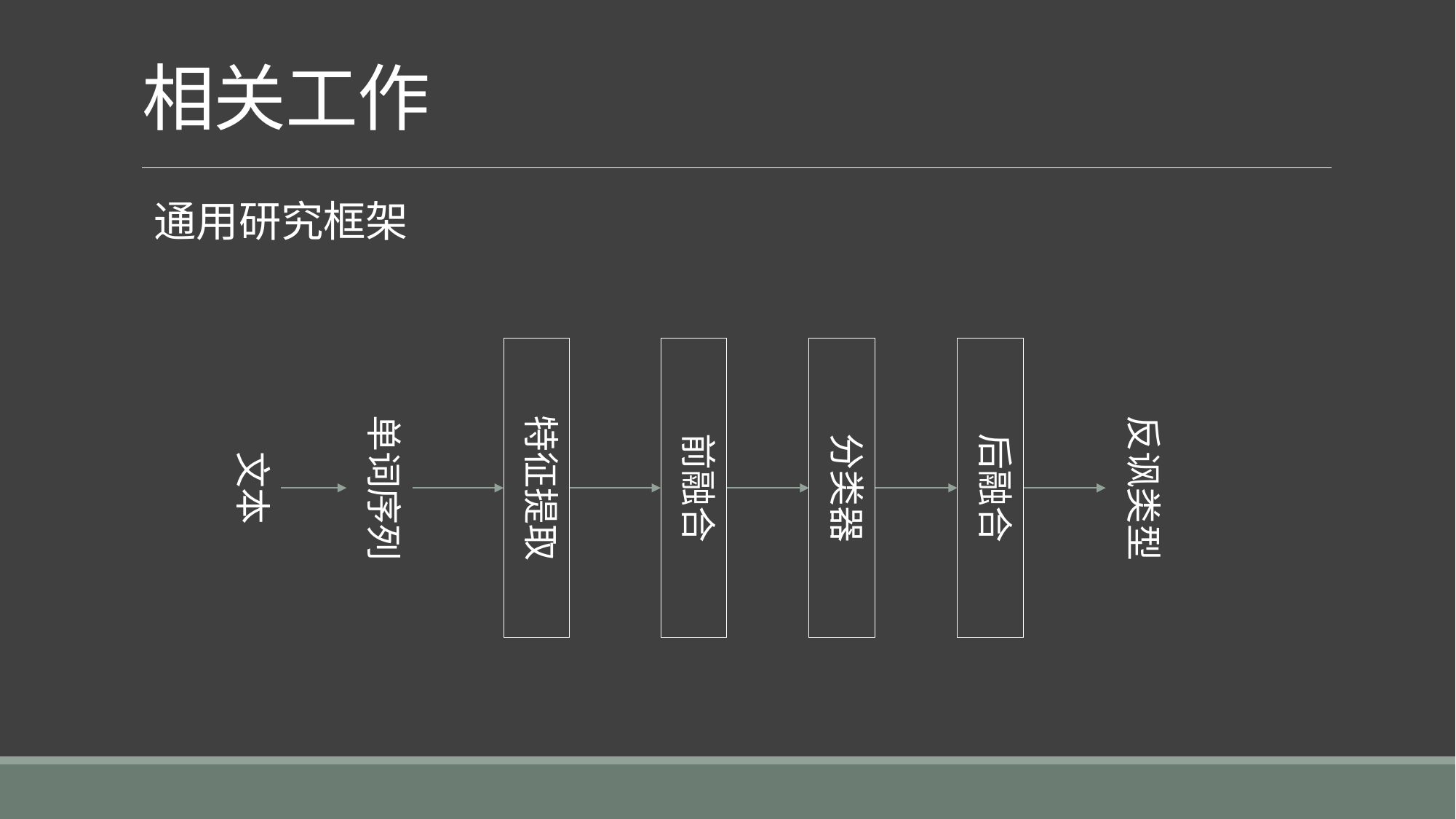

# 相关工作
通用研究框架
单词序列
特征提取
前融合
分类器
后融合
反讽类型
文本